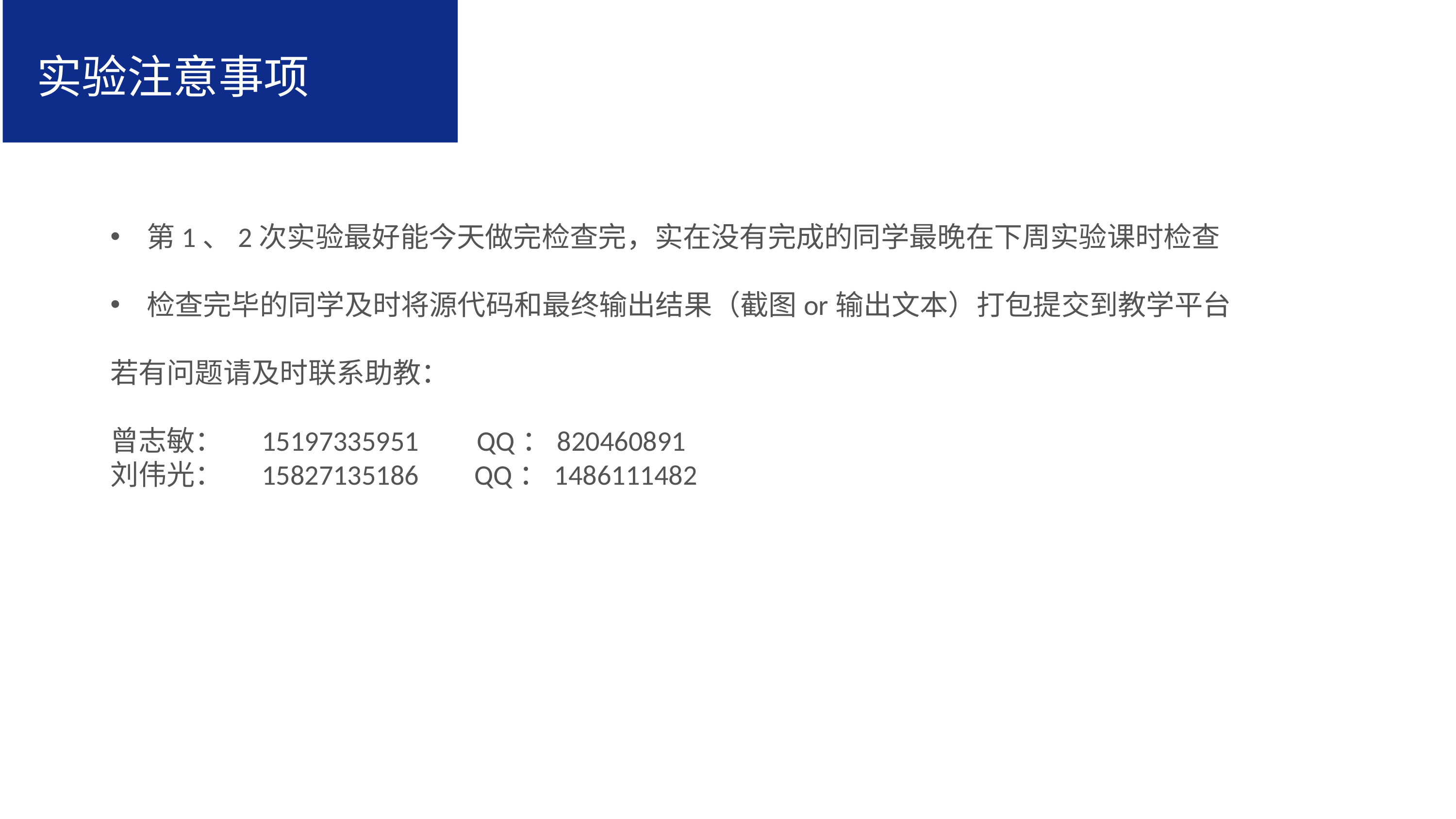

实验注意事项
第1、2次实验最好能今天做完检查完，实在没有完成的同学最晚在下周实验课时检查

检查完毕的同学及时将源代码和最终输出结果（截图or输出文本）打包提交到教学平台

若有问题请及时联系助教：

曾志敏：     15197335951         QQ：820460891
刘伟光：     15827135186	QQ：1486111482